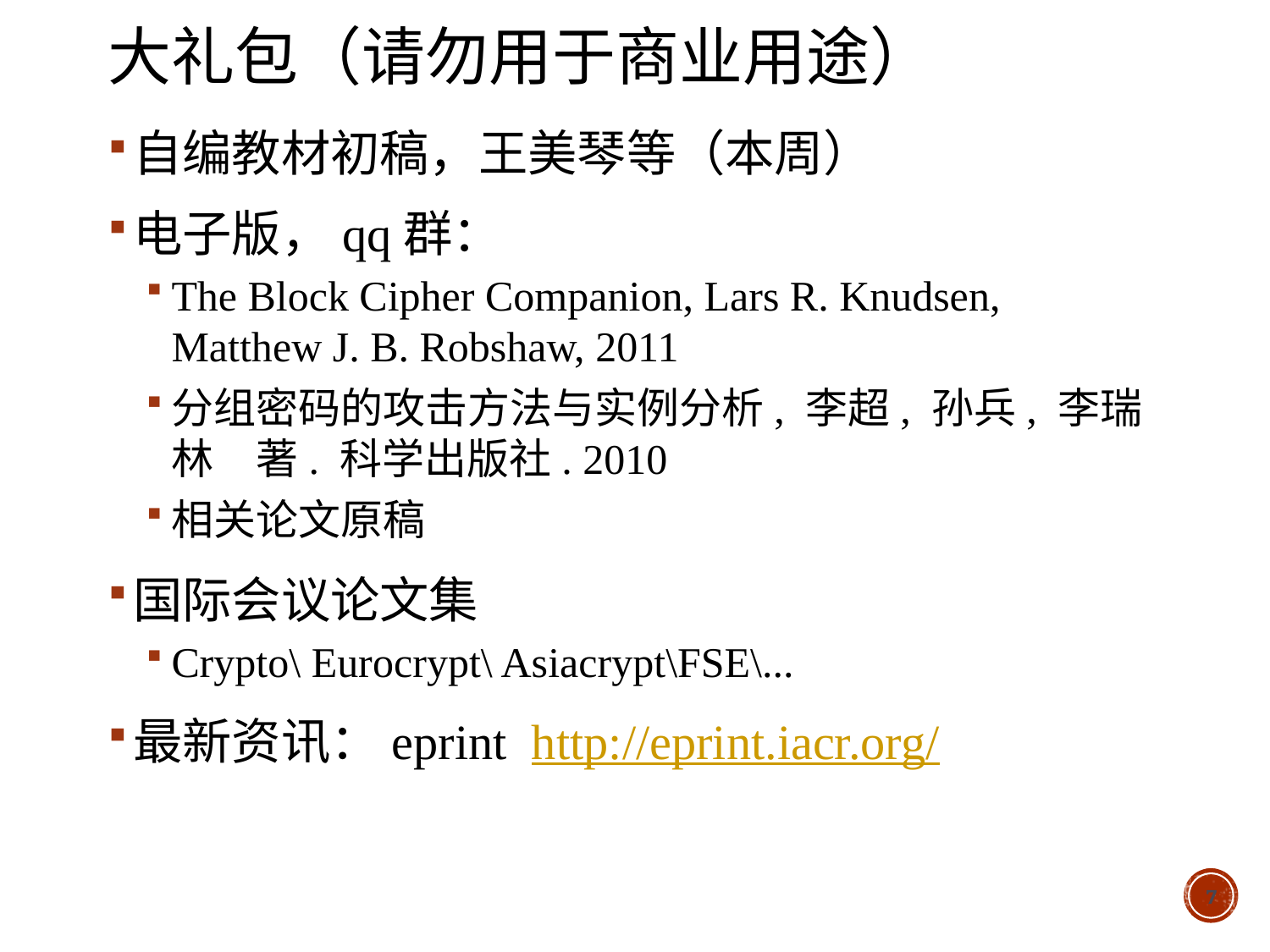

# 大礼包（请勿用于商业用途）
自编教材初稿，王美琴等（本周）
电子版，qq群：
The Block Cipher Companion, Lars R. Knudsen, Matthew J. B. Robshaw, 2011
分组密码的攻击方法与实例分析, 李超, 孙兵, 李瑞林　著. 科学出版社. 2010
相关论文原稿
国际会议论文集
Crypto\ Eurocrypt\ Asiacrypt\FSE\...
最新资讯：eprint  http://eprint.iacr.org/

7